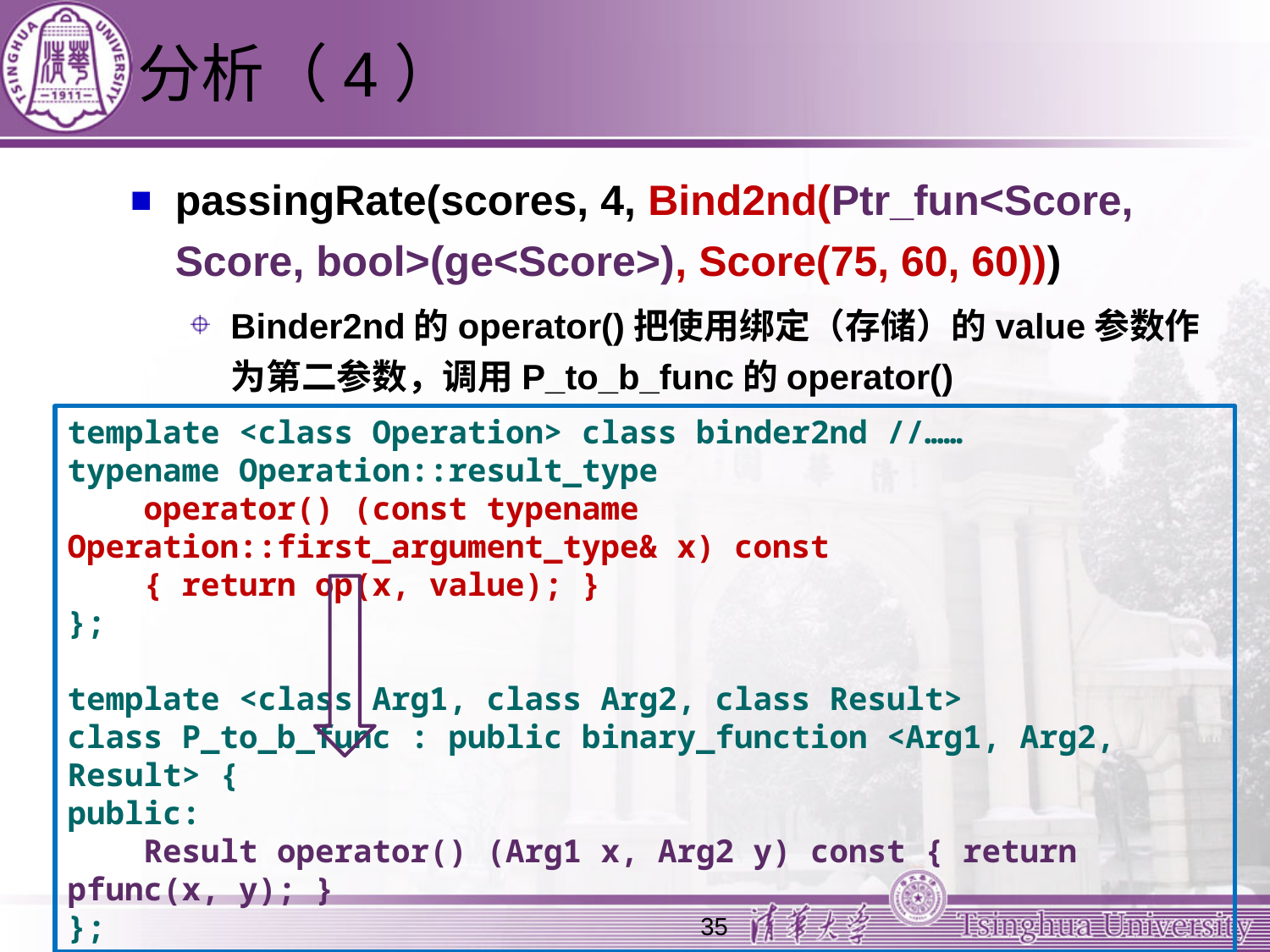

# 分析（4）
passingRate(scores, 4, Bind2nd(Ptr_fun<Score, Score, bool>(ge<Score>), Score(75, 60, 60)))
Binder2nd的operator()把使用绑定（存储）的value参数作为第二参数，调用P_to_b_func的operator()
template <class Operation> class binder2nd //……
typename Operation::result_type
    operator() (const typename Operation::first_argument_type& x) const
    { return op(x, value); }
};

template <class Arg1, class Arg2, class Result>
class P_to_b_func : public binary_function <Arg1, Arg2, Result> {
public:
    Result operator() (Arg1 x, Arg2 y) const { return pfunc(x, y); }
};

35